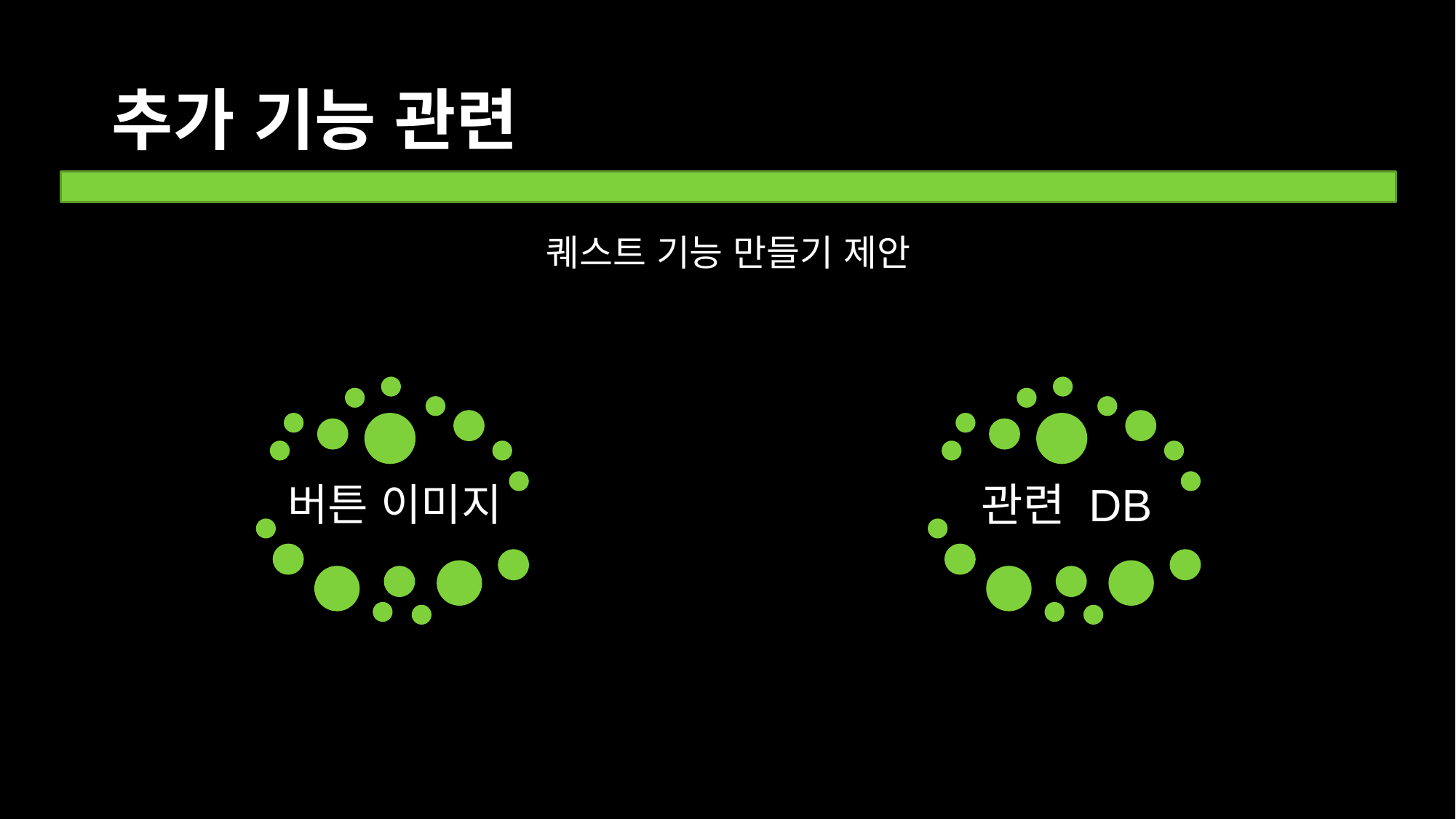

# 추가 기능 관련

퀘스트 기능 만들기 제안
버튼 이미지
관련 DB